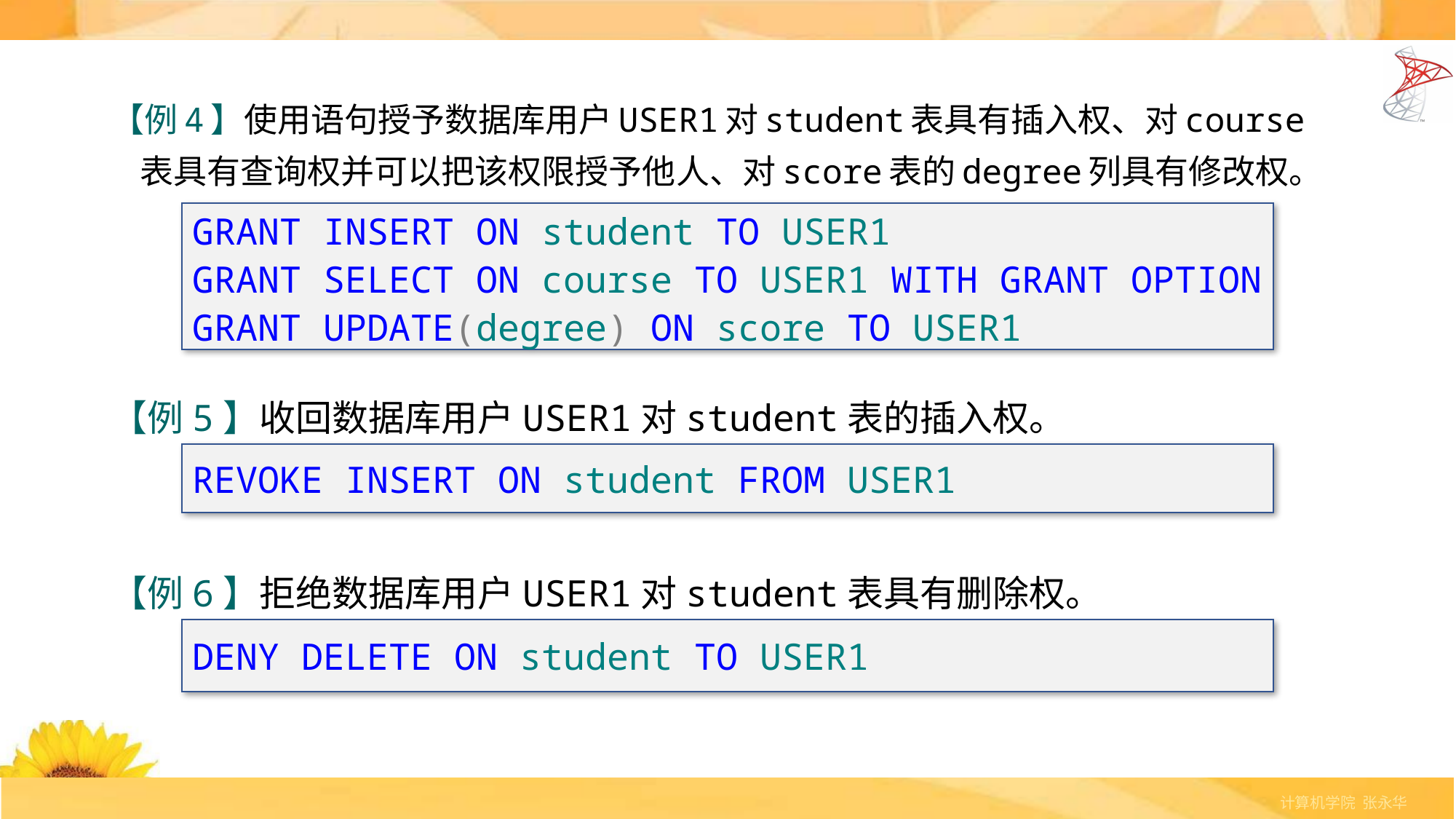

【例4】使用语句授予数据库用户USER1对student表具有插入权、对course表具有查询权并可以把该权限授予他人、对score表的degree列具有修改权。
GRANT INSERT ON student TO USER1
GRANT SELECT ON course TO USER1 WITH GRANT OPTION
GRANT UPDATE(degree) ON score TO USER1
【例5】收回数据库用户USER1对student表的插入权。
REVOKE INSERT ON student FROM USER1
【例6】拒绝数据库用户USER1对student表具有删除权。
DENY DELETE ON student TO USER1